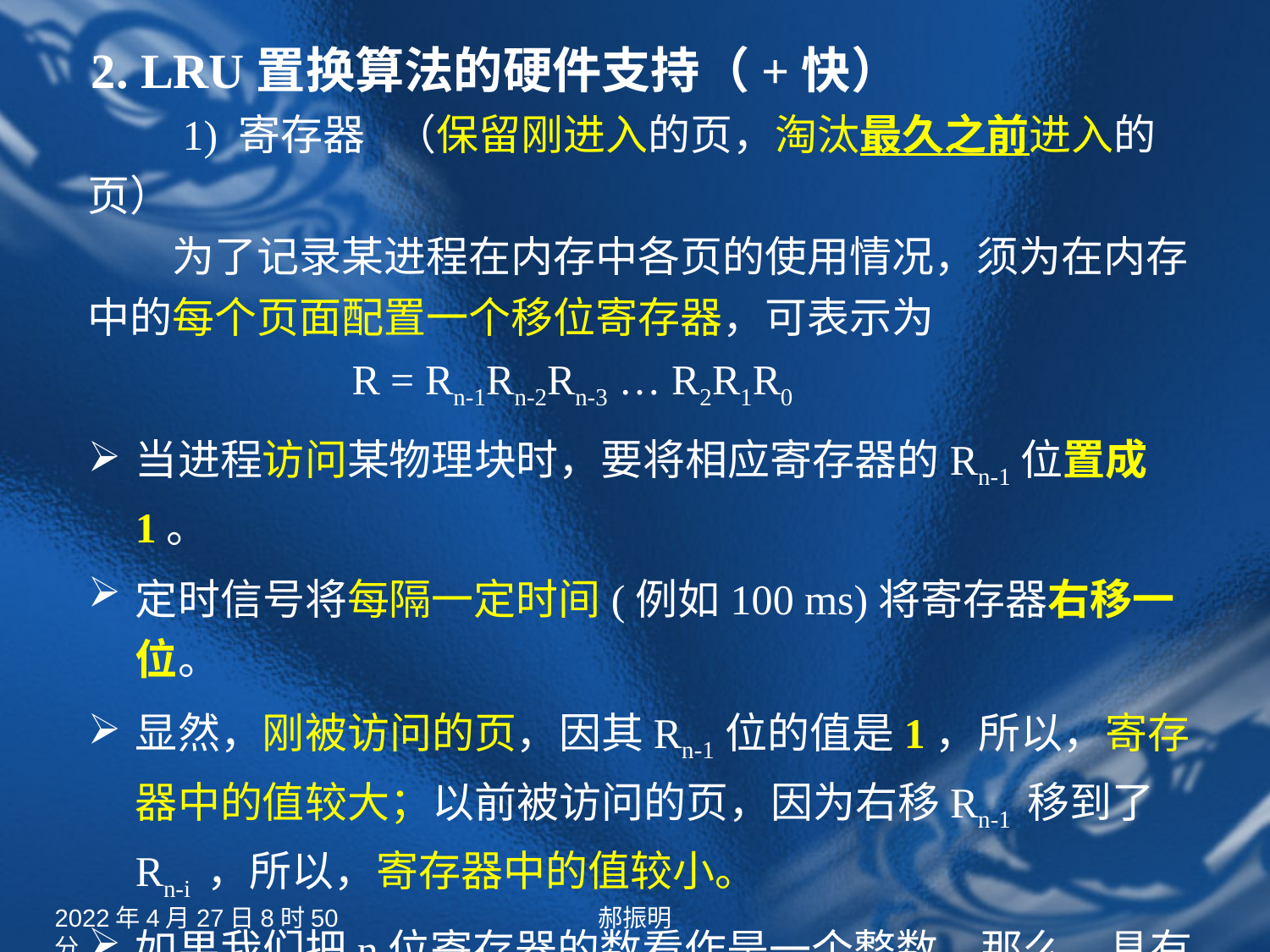

# 2. LRU置换算法的硬件支持（+快）
　　1) 寄存器   （保留刚进入的页，淘汰最久之前进入的页）
　　为了记录某进程在内存中各页的使用情况，须为在内存中的每个页面配置一个移位寄存器，可表示为
　　　　　　R = Rn-1Rn-2Rn-3 … R2R1R0
当进程访问某物理块时，要将相应寄存器的Rn-1位置成1。
定时信号将每隔一定时间(例如100 ms)将寄存器右移一位。
显然，刚被访问的页，因其Rn-1位的值是1，所以，寄存器中的值较大；以前被访问的页，因为右移Rn-1 移到了Rn-i ，所以，寄存器中的值较小。
如果我们把n位寄存器的数看作是一个整数，那么，具有最小数值的寄存器所对应的页面，就是最近最久未使用的页面。     如图5-6所示。
2022年4月27日8时50分
郝振明